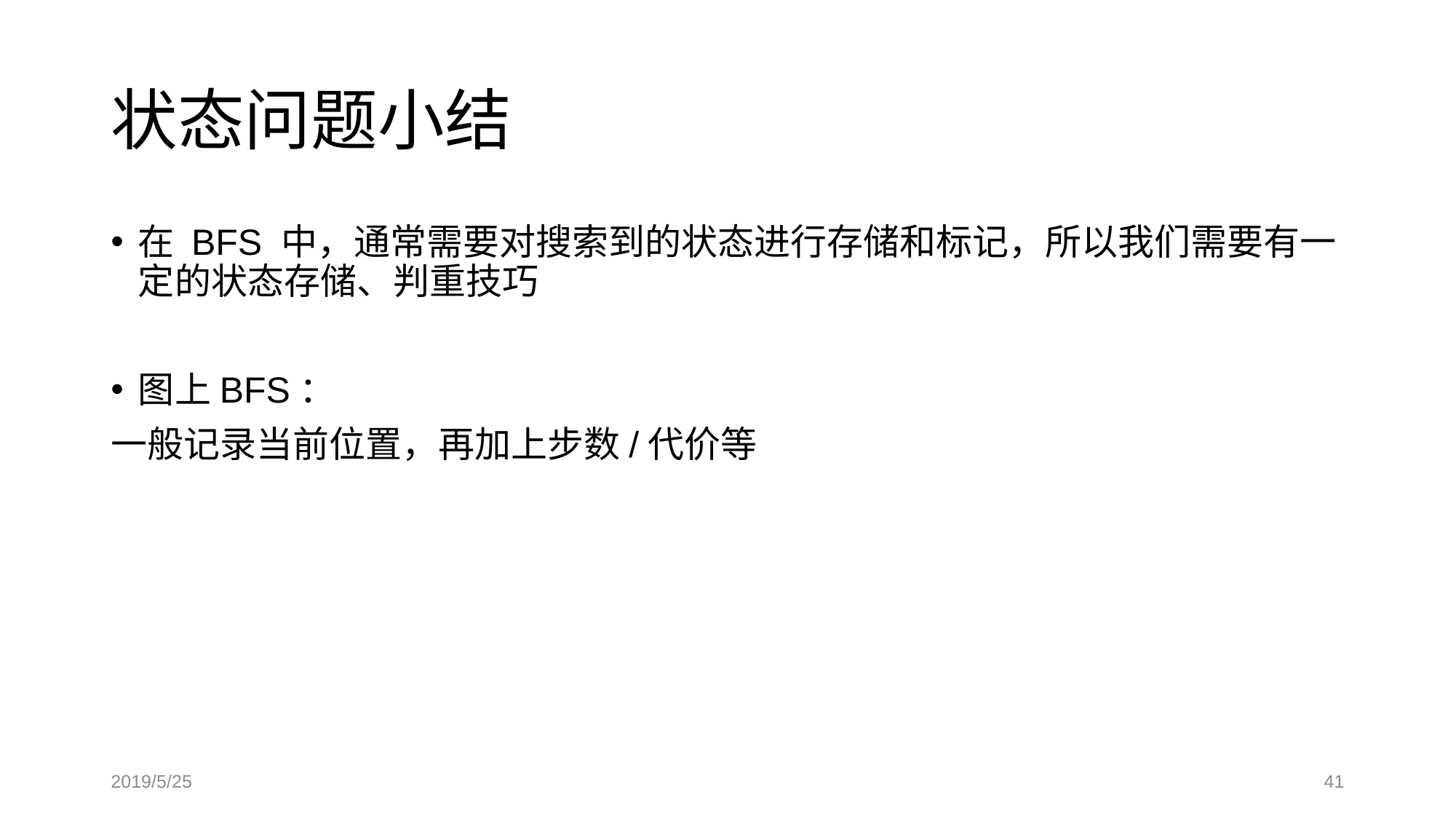

# 状态问题小结
在 BFS 中，通常需要对搜索到的状态进行存储和标记，所以我们需要有一定的状态存储、判重技巧

图上BFS：
一般记录当前位置，再加上步数/代价等

2019/5/25
41